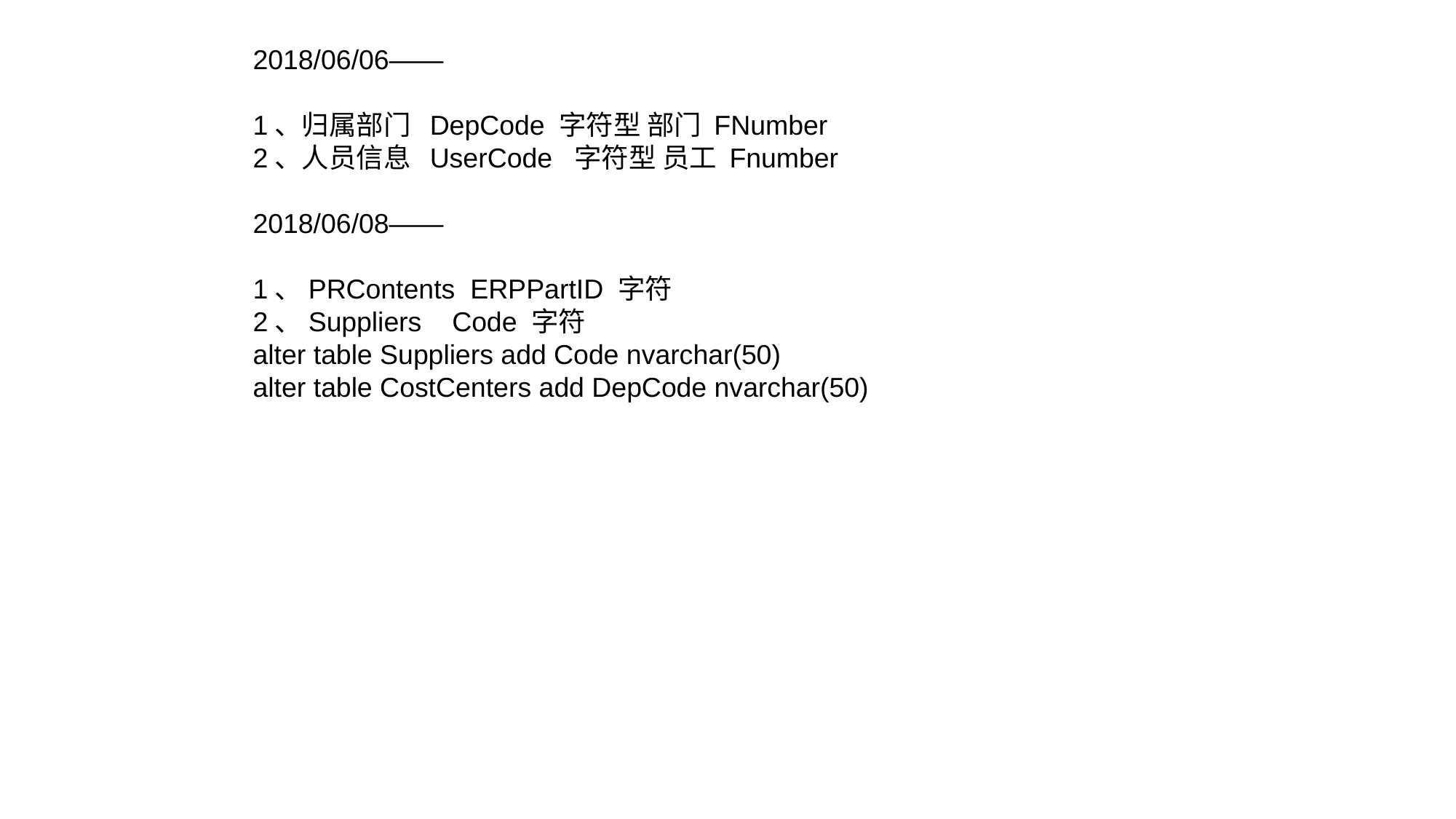

2018/06/06——

1、归属部门  DepCode 字符型 部门 FNumber
2、人员信息  UserCode  字符型 员工 Fnumber

2018/06/08——

1、PRContents  ERPPartID 字符
2、Suppliers    Code 字符
alter table Suppliers add Code nvarchar(50)
alter table CostCenters add DepCode nvarchar(50)